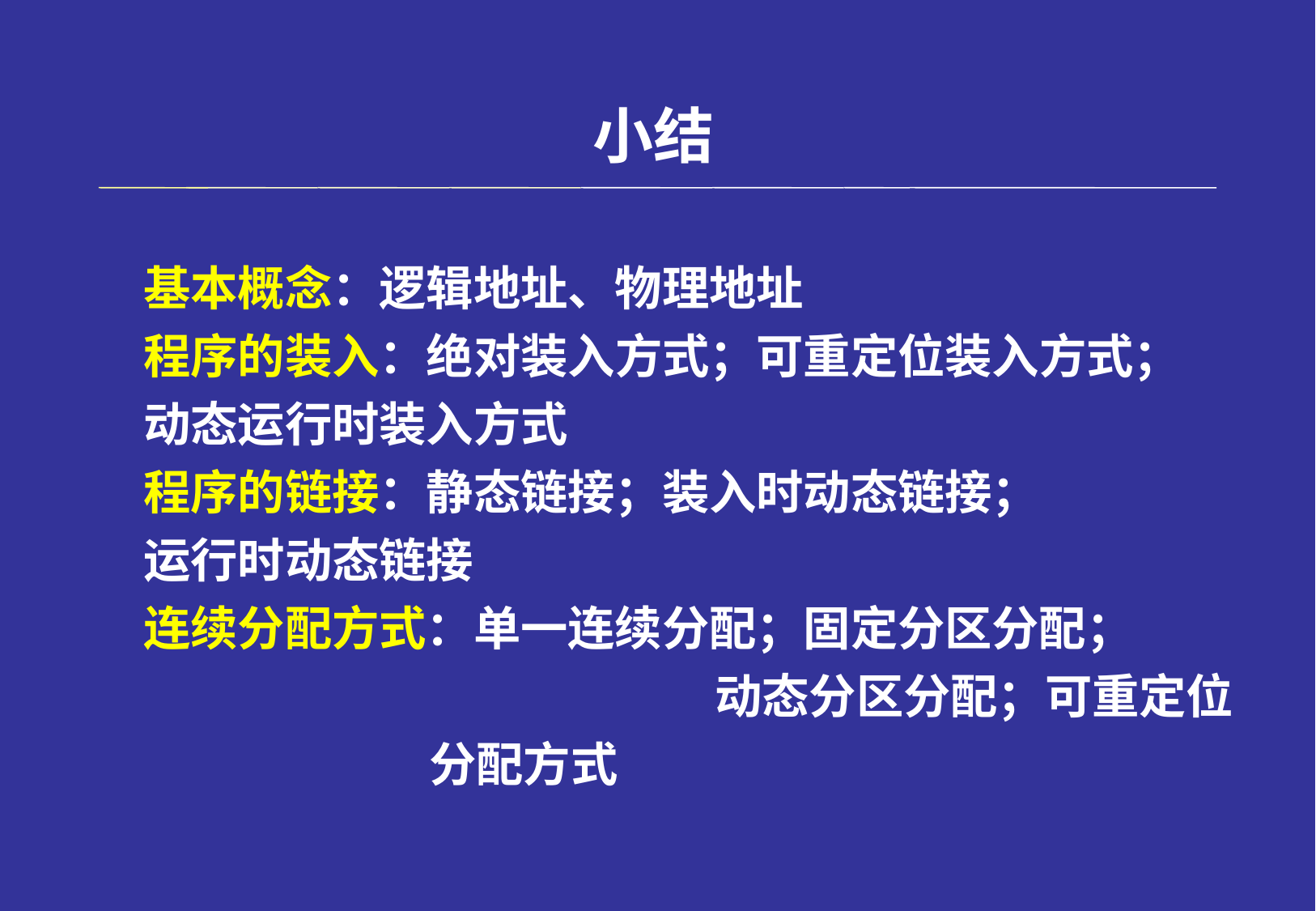

# 小结
基本概念：逻辑地址、物理地址
程序的装入：绝对装入方式；可重定位装入方式；
动态运行时装入方式
程序的链接：静态链接；装入时动态链接；
运行时动态链接
连续分配方式：单一连续分配；固定分区分配；
		    动态分区分配；可重定位分配方式